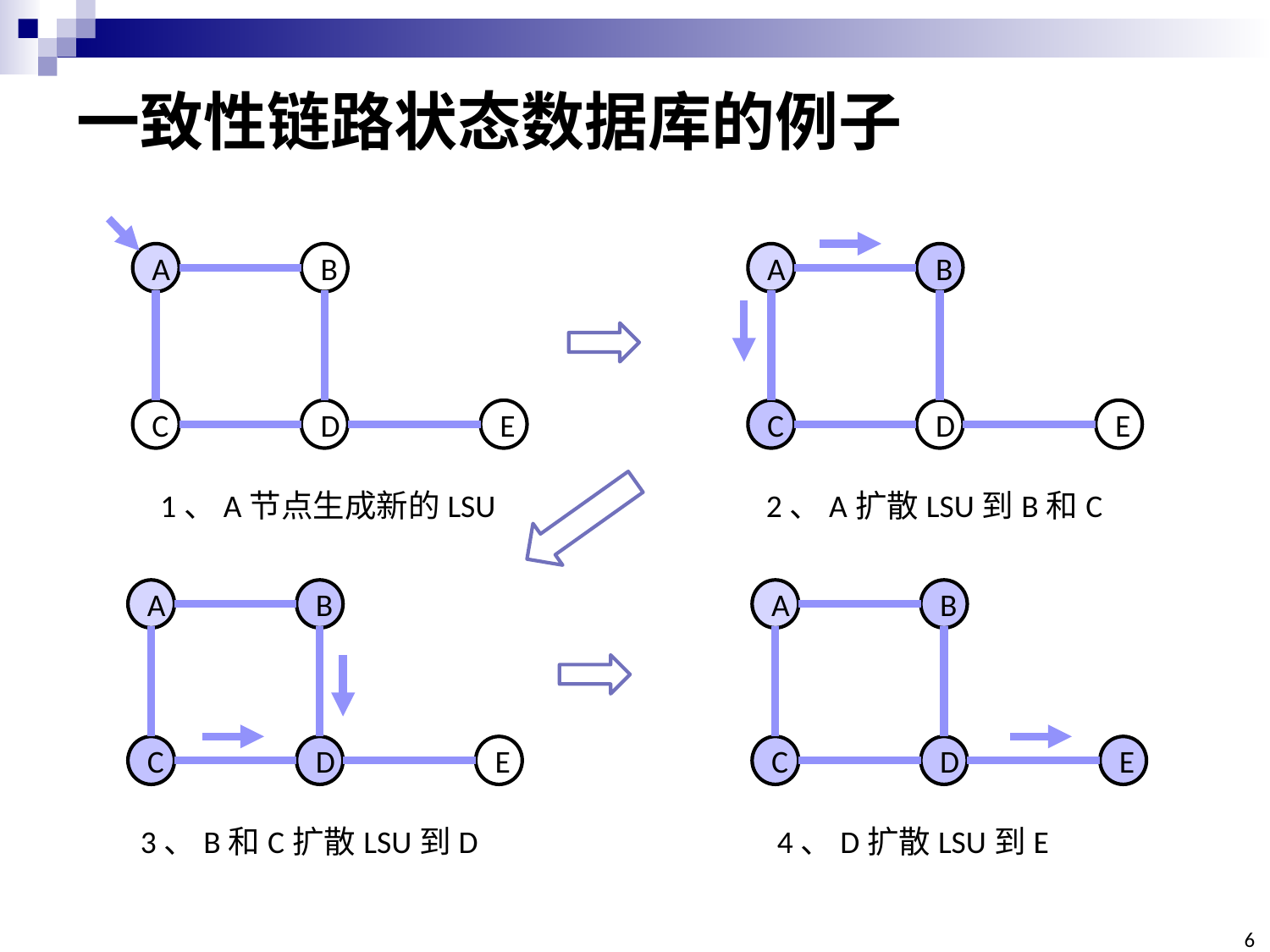

# 一致性链路状态数据库的例子
A
B
A
B
C
D
E

C
D
E
1、A节点生成新的LSU
2、A扩散LSU到B和C

A
B
C
D
E
A
B
C
D
E

3、B和C扩散LSU到D
4、D扩散LSU到E
6